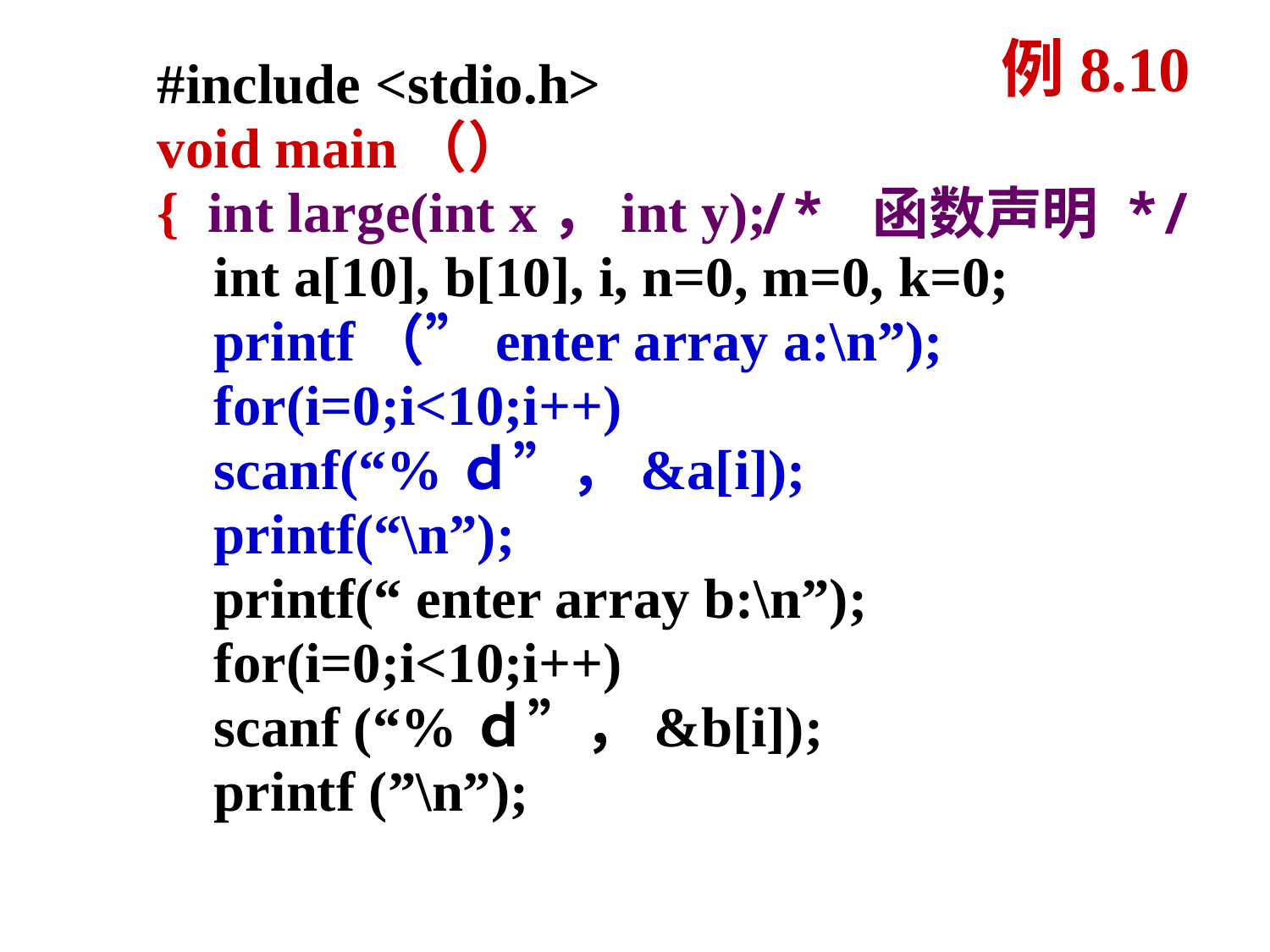

例8.10
#include <stdio.h>
void main（）
{  int large(int x，int y);
    int a[10], b[10], i, n=0, m=0, k=0;
    printf（”enter array a:\n”);
    for(i=0;i<10;i++)
    scanf(“%ｄ”，&a[i]);
    printf(“\n”);
    printf(“ enter array b:\n”);
    for(i=0;i<10;i++)
    scanf (“%ｄ”，&b[i]);
    printf (”\n”);
/* 函数声明 */